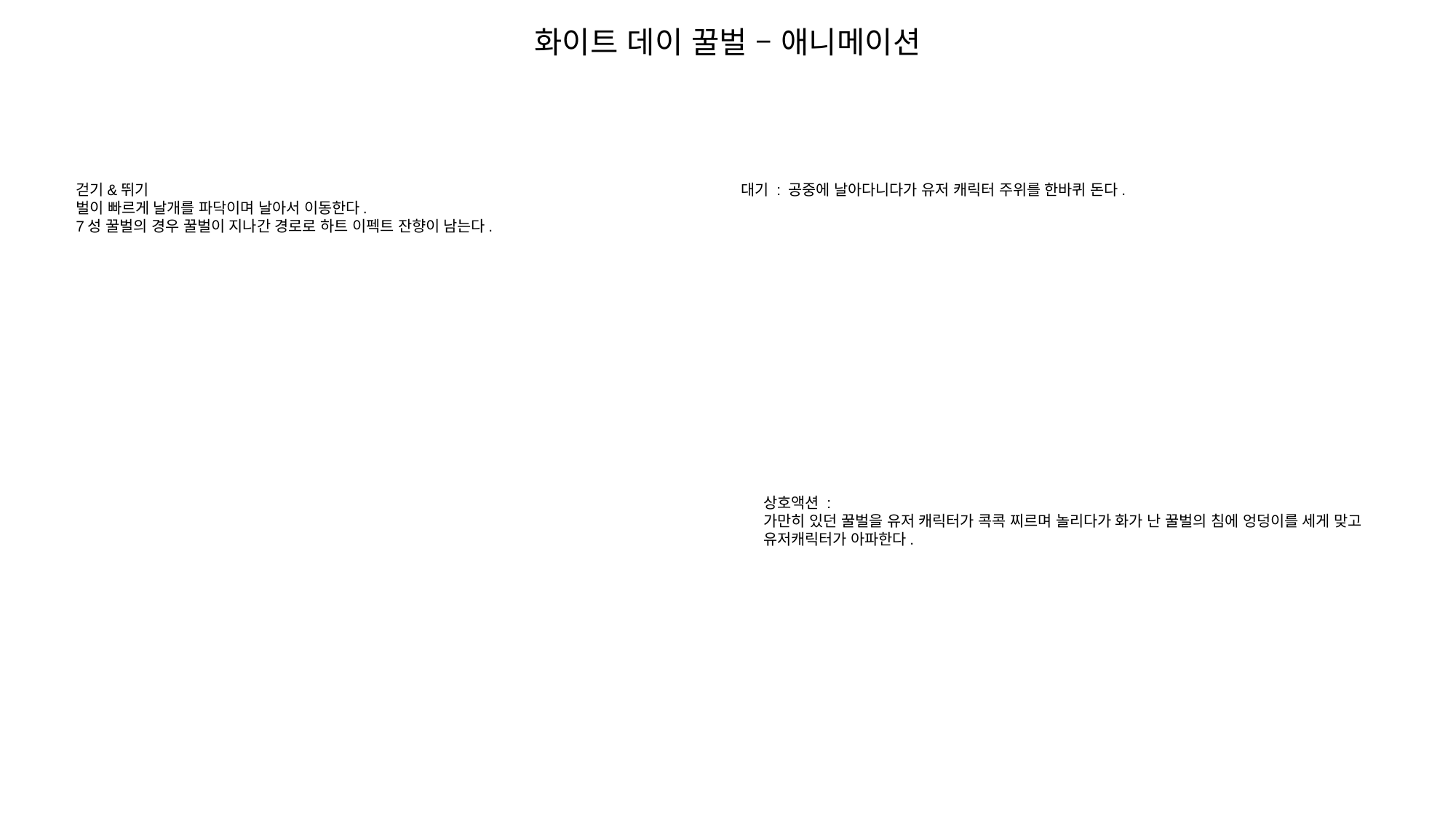

화이트 데이 꿀벌 – 애니메이션
걷기&뛰기
벌이 빠르게 날개를 파닥이며 날아서 이동한다.
7성 꿀벌의 경우 꿀벌이 지나간 경로로 하트 이펙트 잔향이 남는다.
대기 : 공중에 날아다니다가 유저 캐릭터 주위를 한바퀴 돈다.
상호액션 :
가만히 있던 꿀벌을 유저 캐릭터가 콕콕 찌르며 놀리다가 화가 난 꿀벌의 침에 엉덩이를 세게 맞고
유저캐릭터가 아파한다.